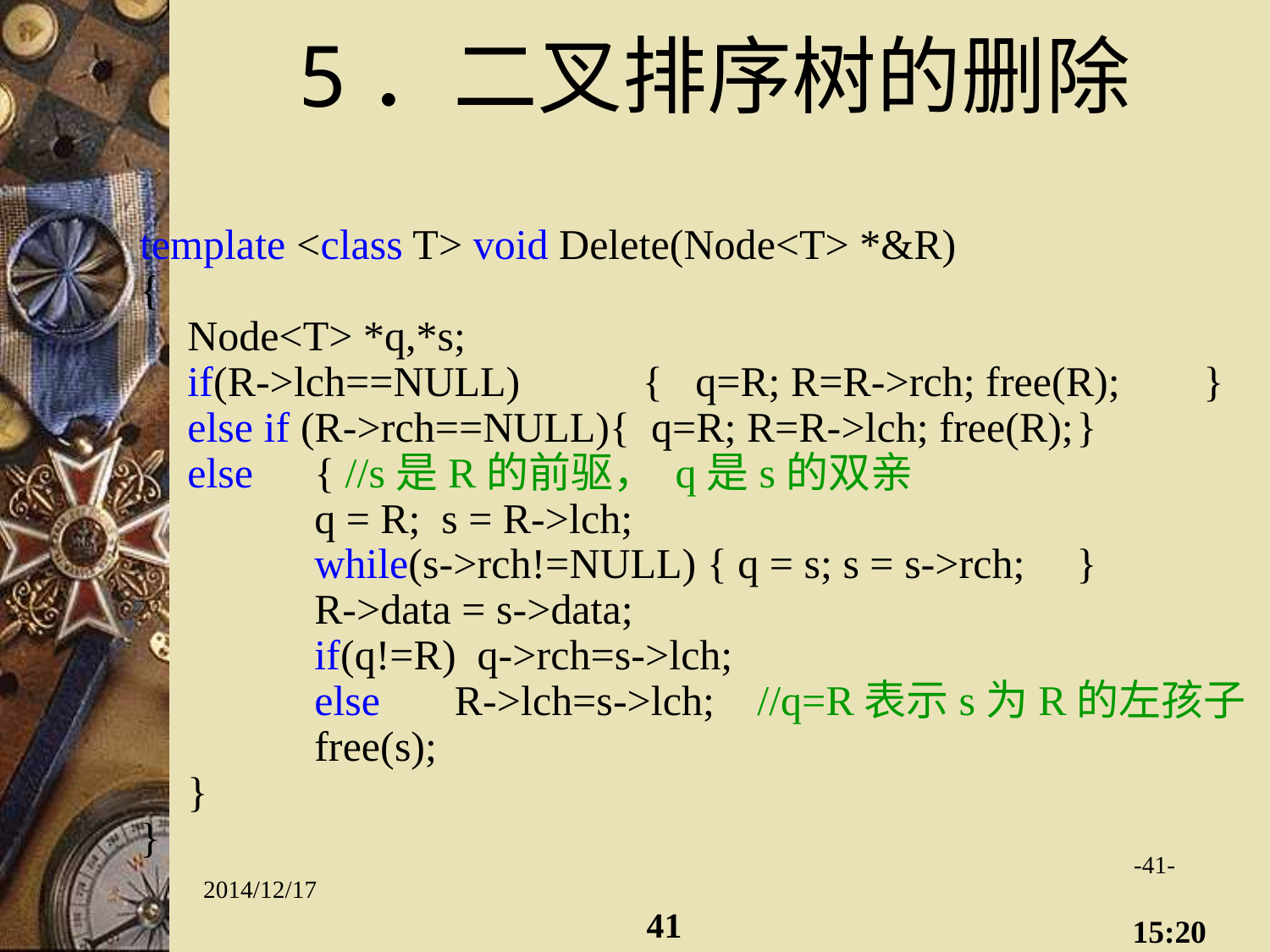

# 5．二叉排序树的删除
template <class T> void Delete(Node<T> *&R)
{
	Node<T> *q,*s;
	if(R->lch==NULL)	       {	q=R; R=R->rch; free(R);	}
	else if (R->rch==NULL){  q=R; R=R->lch; free(R);	}
	else	{ //s是R的前驱， q是s的双亲
		q = R; 	s = R->lch;
		while(s->rch!=NULL) { q = s; s = s->rch;	}
		R->data = s->data;
		if(q!=R)  q->rch=s->lch;
		else       R->lch=s->lch;    //q=R表示s为R的左孩子
		free(s);
	}
}
-41-
2014/12/17